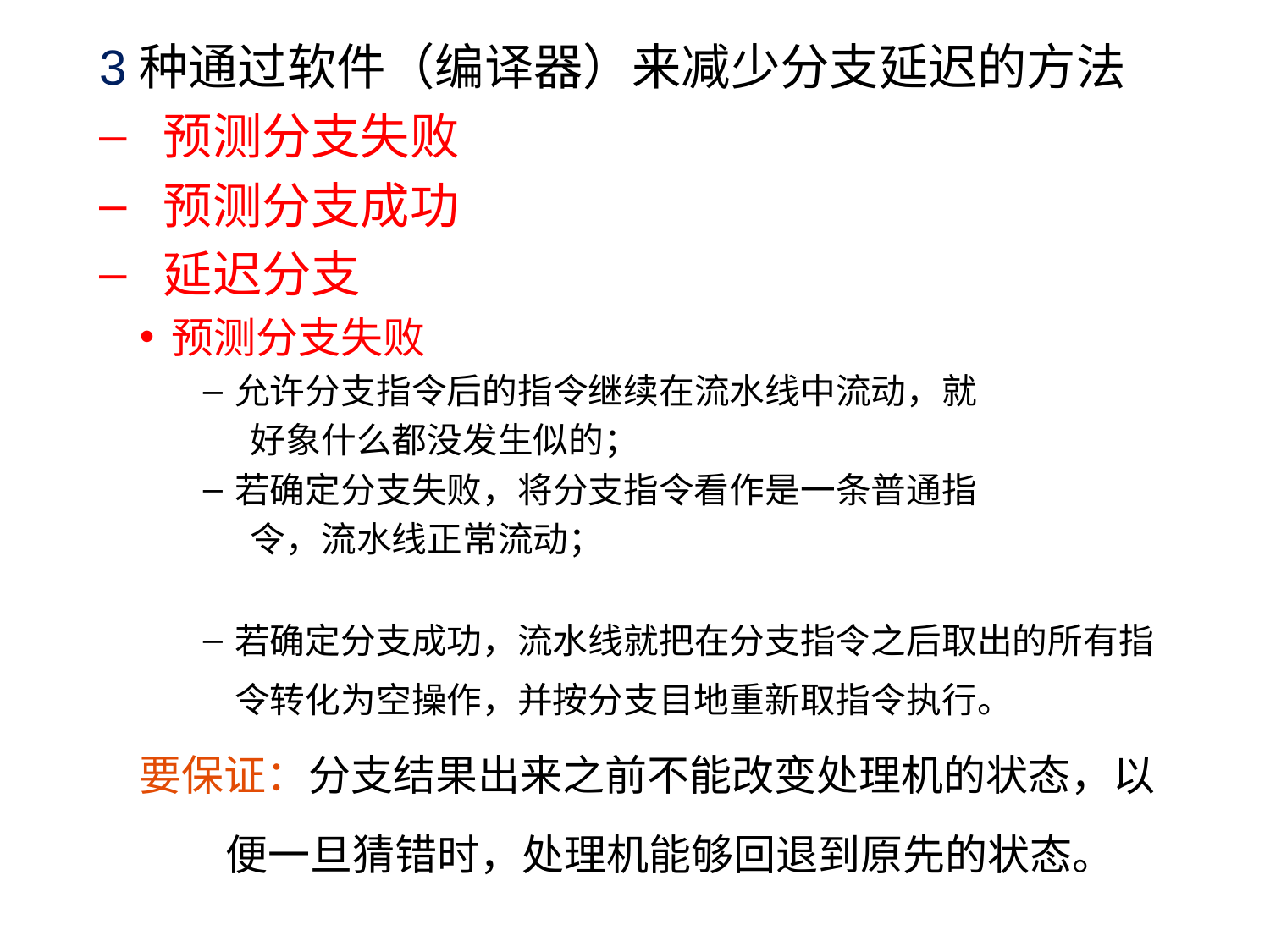

3种通过软件（编译器）来减少分支延迟的方法
预测分支失败
预测分支成功
延迟分支
预测分支失败
允许分支指令后的指令继续在流水线中流动，就
     好象什么都没发生似的；
若确定分支失败，将分支指令看作是一条普通指
     令，流水线正常流动；
若确定分支成功，流水线就把在分支指令之后取出的所有指令转化为空操作，并按分支目地重新取指令执行。
要保证：分支结果出来之前不能改变处理机的状态，以
        便一旦猜错时，处理机能够回退到原先的状态。